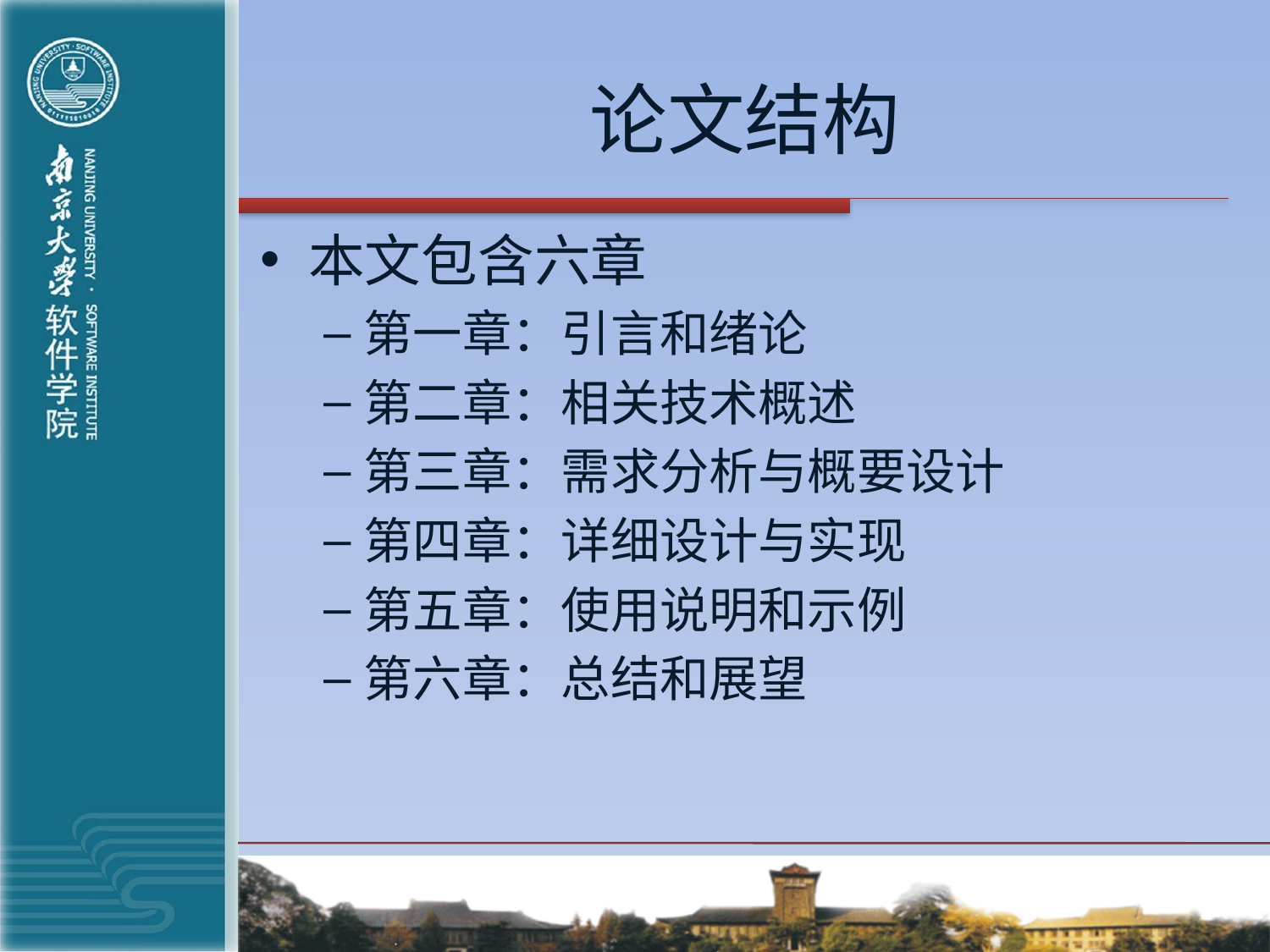

论文结构
本文包含六章
第一章：引言和绪论
第二章：相关技术概述
第三章：需求分析与概要设计
第四章：详细设计与实现
第五章：使用说明和示例
第六章：总结和展望